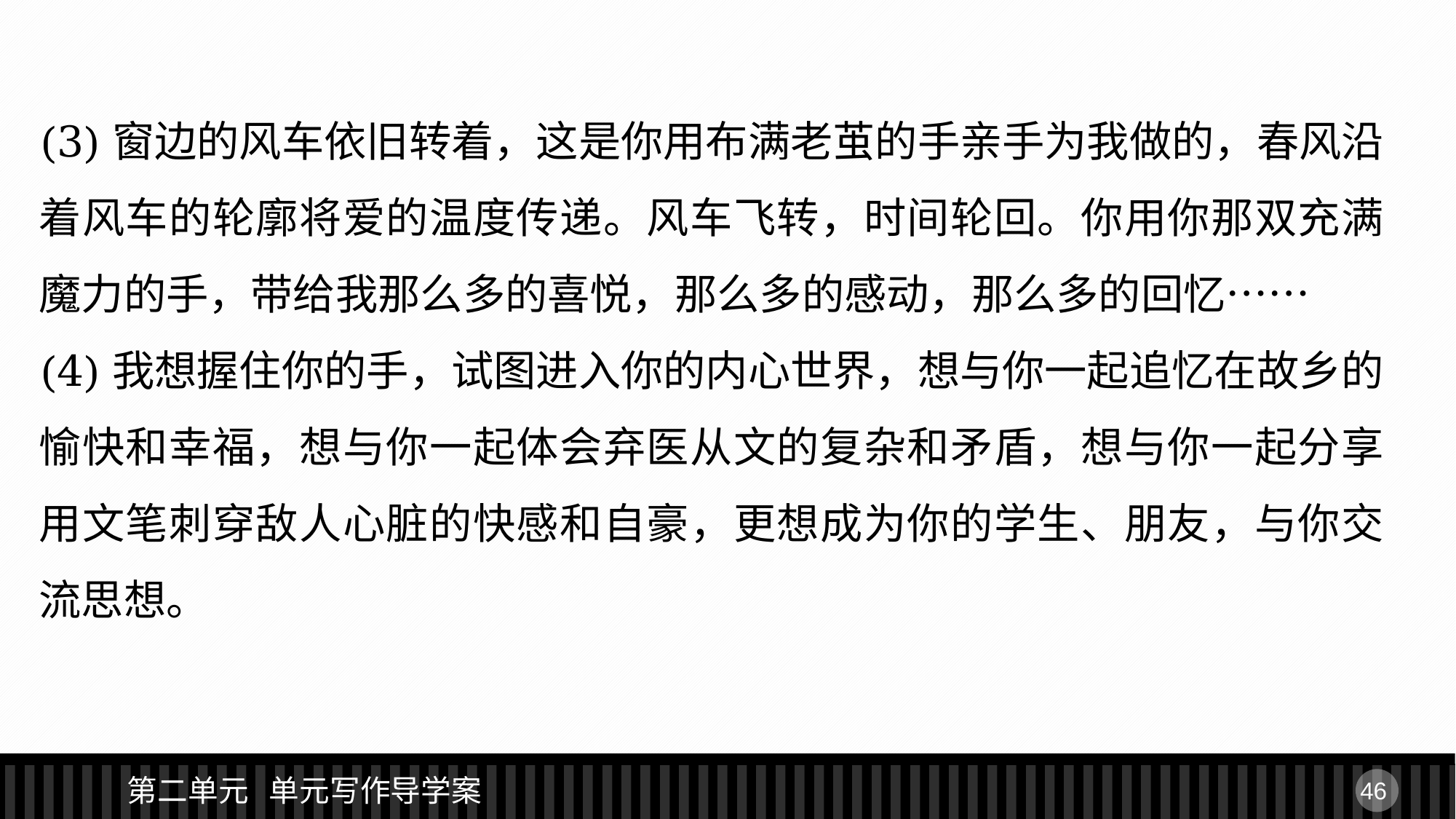

(3)窗边的风车依旧转着，这是你用布满老茧的手亲手为我做的，春风沿着风车的轮廓将爱的温度传递。风车飞转，时间轮回。你用你那双充满魔力的手，带给我那么多的喜悦，那么多的感动，那么多的回忆……
(4)我想握住你的手，试图进入你的内心世界，想与你一起追忆在故乡的愉快和幸福，想与你一起体会弃医从文的复杂和矛盾，想与你一起分享用文笔刺穿敌人心脏的快感和自豪，更想成为你的学生、朋友，与你交流思想。